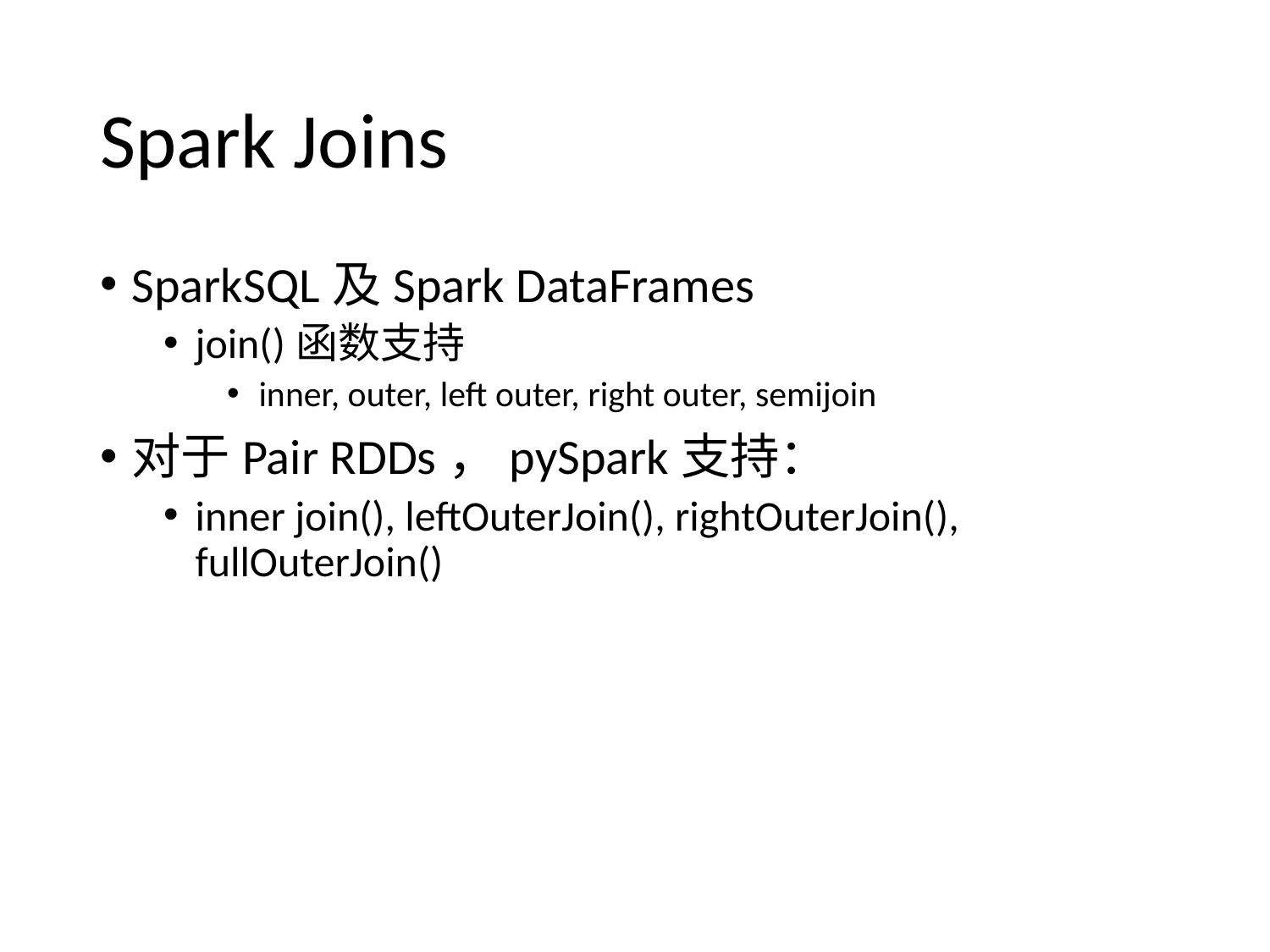

# Spark Joins
SparkSQL及Spark DataFrames
join()函数支持
inner, outer, left outer, right outer, semijoin
对于Pair RDDs，pySpark支持：
inner join(), leftOuterJoin(), rightOuterJoin(), fullOuterJoin()